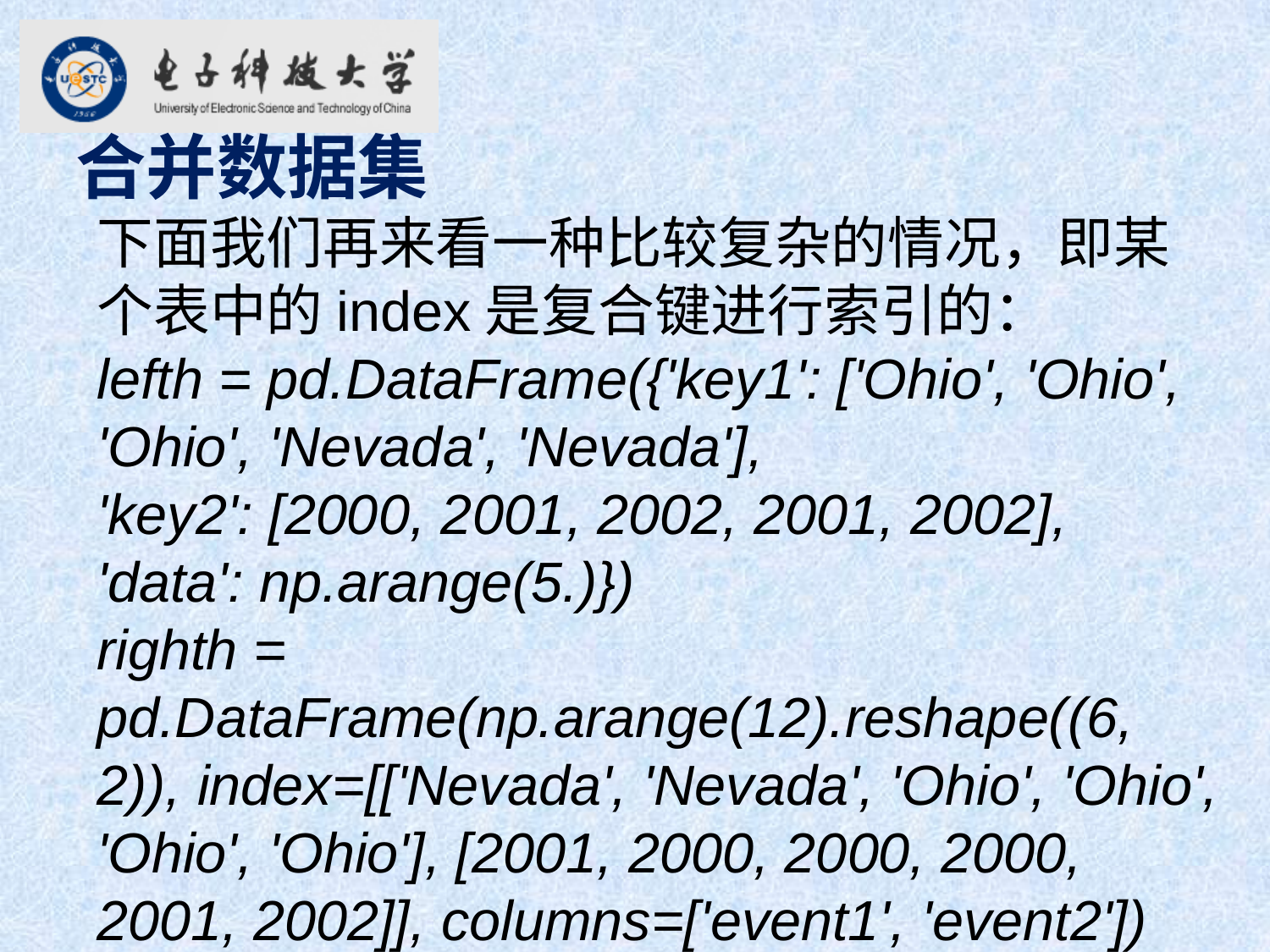

合并数据集
下面我们再来看一种比较复杂的情况，即某个表中的index是复合键进行索引的：
lefth = pd.DataFrame({'key1': ['Ohio', 'Ohio', 'Ohio', 'Nevada', 'Nevada'],
'key2': [2000, 2001, 2002, 2001, 2002],
'data': np.arange(5.)})
righth = pd.DataFrame(np.arange(12).reshape((6, 2)), index=[['Nevada', 'Nevada', 'Ohio', 'Ohio', 'Ohio', 'Ohio'], [2001, 2000, 2000, 2000, 2001, 2002]], columns=['event1', 'event2'])